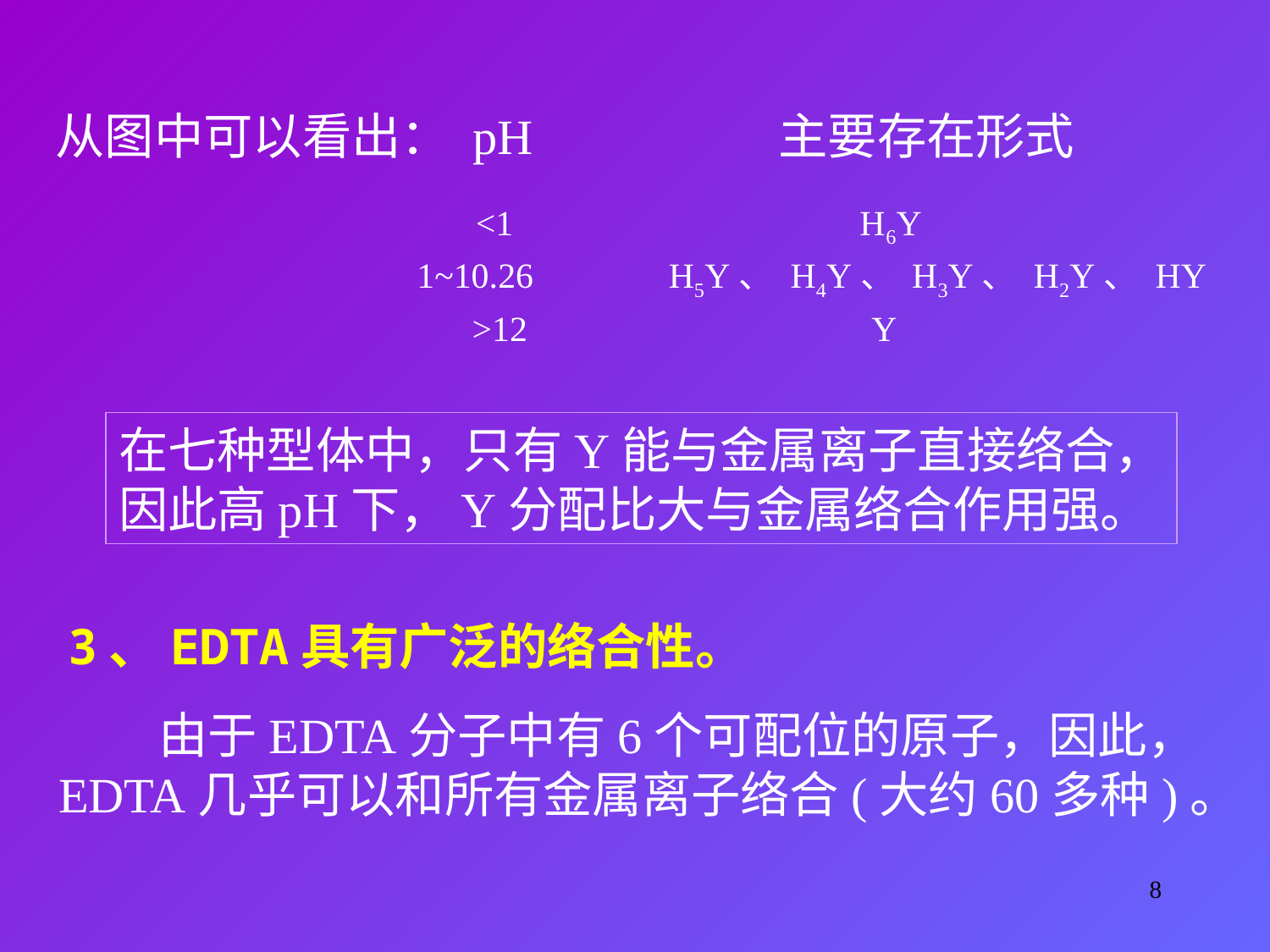

从图中可以看出： pH                   主要存在形式
 <1                                       H6Y
1~10.26           H5Y、 H4Y、 H3Y、 H2Y、 HY
    >12                            Y
在七种型体中，只有Y能与金属离子直接络合，
因此高pH下，Y分配比大与金属络合作用强。
3、EDTA具有广泛的络合性。
        由于EDTA分子中有6个可配位的原子，因此，
EDTA几乎可以和所有金属离子络合(大约60多种)。
8